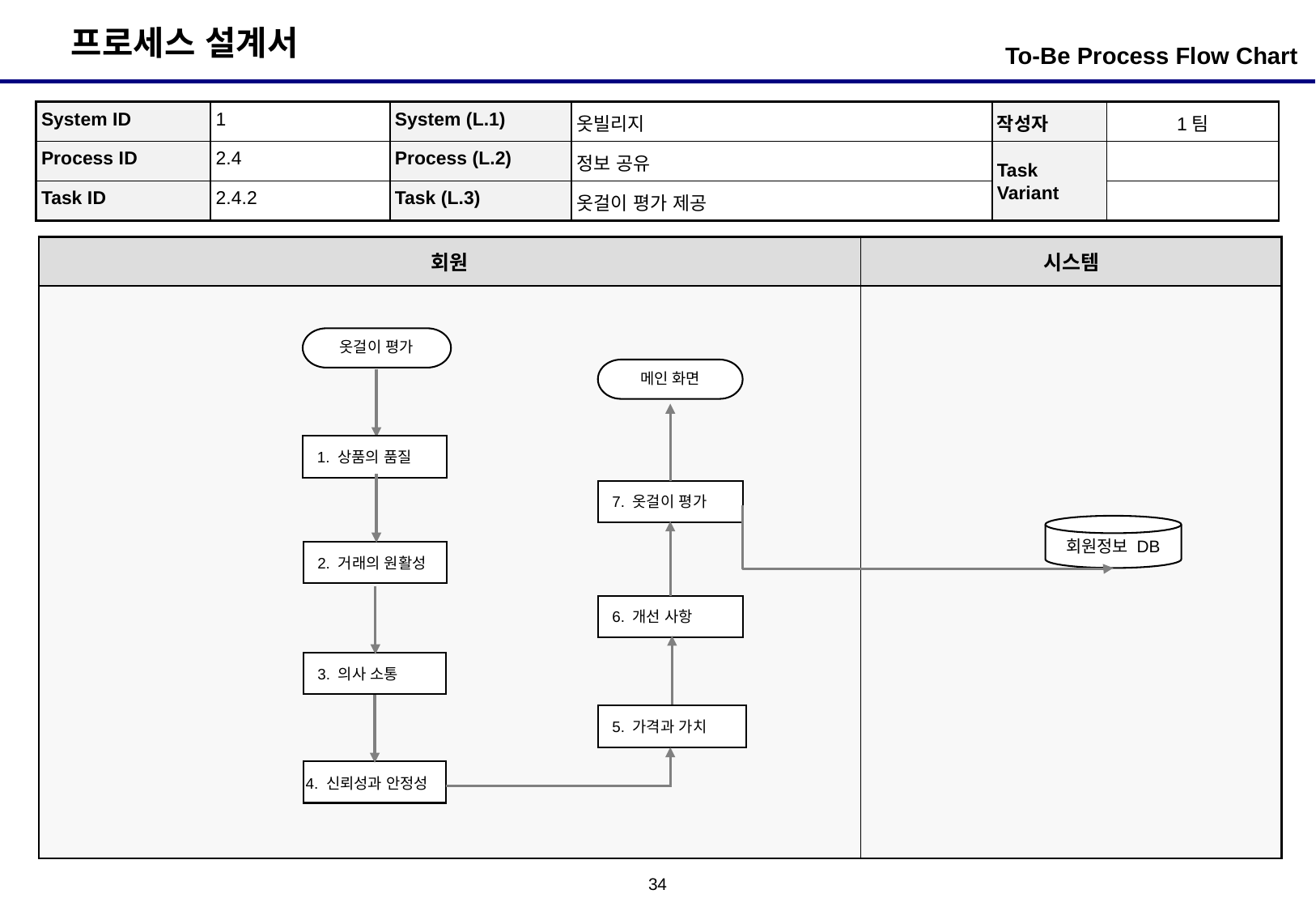

To-Be Process Flow Chart
| System ID | 1 | System (L.1) | 옷빌리지 | 작성자 | 1팀 |
| --- | --- | --- | --- | --- | --- |
| Process ID | 2.4 | Process (L.2) | 정보 공유 | Task Variant |  |
| Task ID | 2.4.2 | Task (L.3) | 옷걸이 평가 제공 |  |  |
| 회원 | 시스템 |
| --- | --- |
|  |  |
옷걸이 평가
메인 화면
1. 상품의 품질
7. 옷걸이 평가
회원정보 DB
2. 거래의 원활성
6. 개선 사항
3. 의사 소통
5. 가격과 가치
4. 신뢰성과 안정성